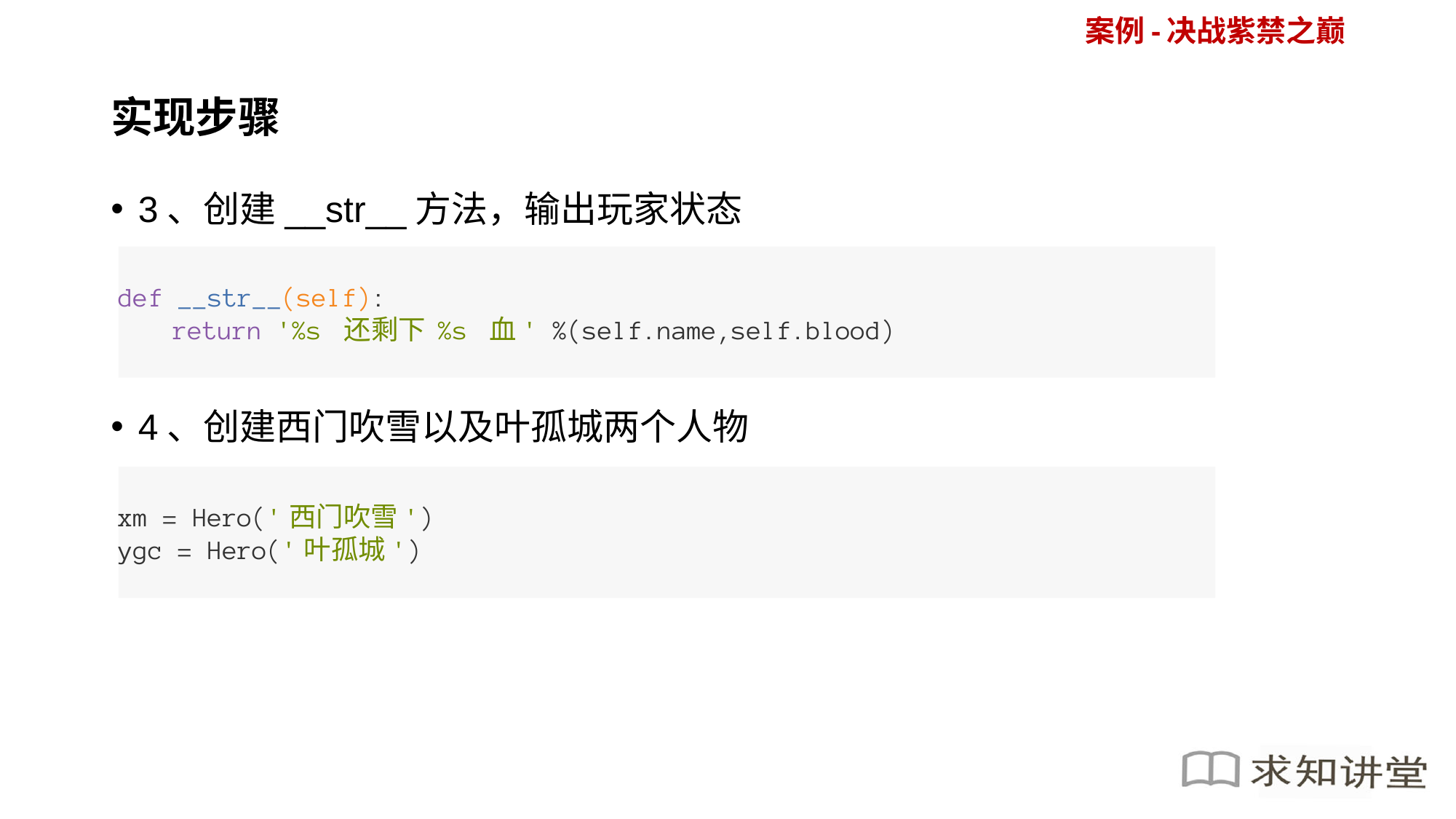

案例-决战紫禁之巅
# 实现步骤
3、创建__str__方法，输出玩家状态

4、创建西门吹雪以及叶孤城两个人物

def __str__(self):
return '%s 还剩下 %s 血' %(self.name,self.blood)

xm = Hero('西门吹雪')
ygc = Hero('叶孤城')